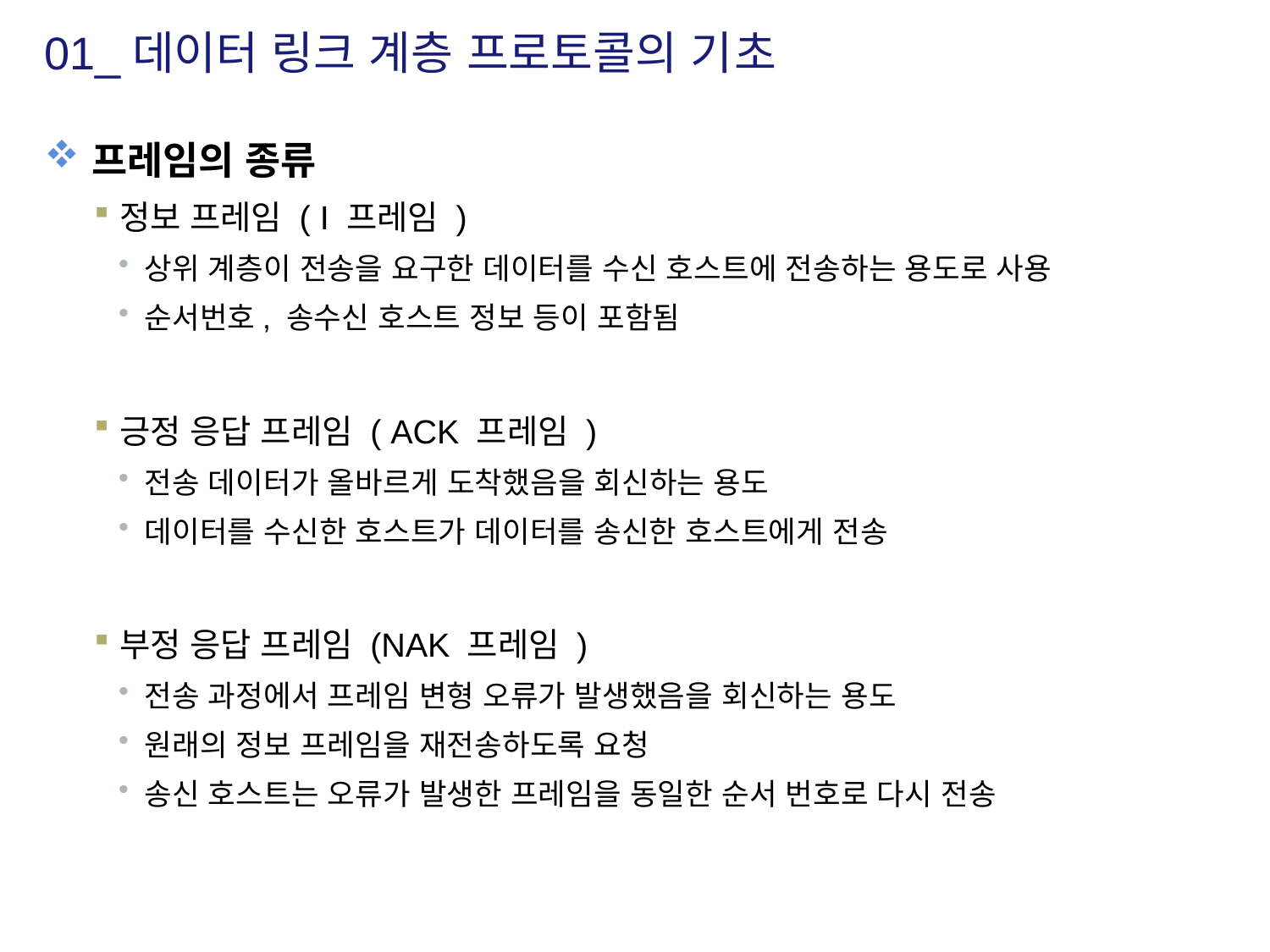

# 01_데이터 링크 계층 프로토콜의 기초
프레임의 종류
정보 프레임 ( I 프레임 )
상위 계층이 전송을 요구한 데이터를 수신 호스트에 전송하는 용도로 사용
순서번호, 송수신 호스트 정보 등이 포함됨

긍정 응답 프레임 ( ACK 프레임 )
전송 데이터가 올바르게 도착했음을 회신하는 용도
데이터를 수신한 호스트가 데이터를 송신한 호스트에게 전송

부정 응답 프레임 (NAK 프레임 )
전송 과정에서 프레임 변형 오류가 발생했음을 회신하는 용도
원래의 정보 프레임을 재전송하도록 요청
송신 호스트는 오류가 발생한 프레임을 동일한 순서 번호로 다시 전송